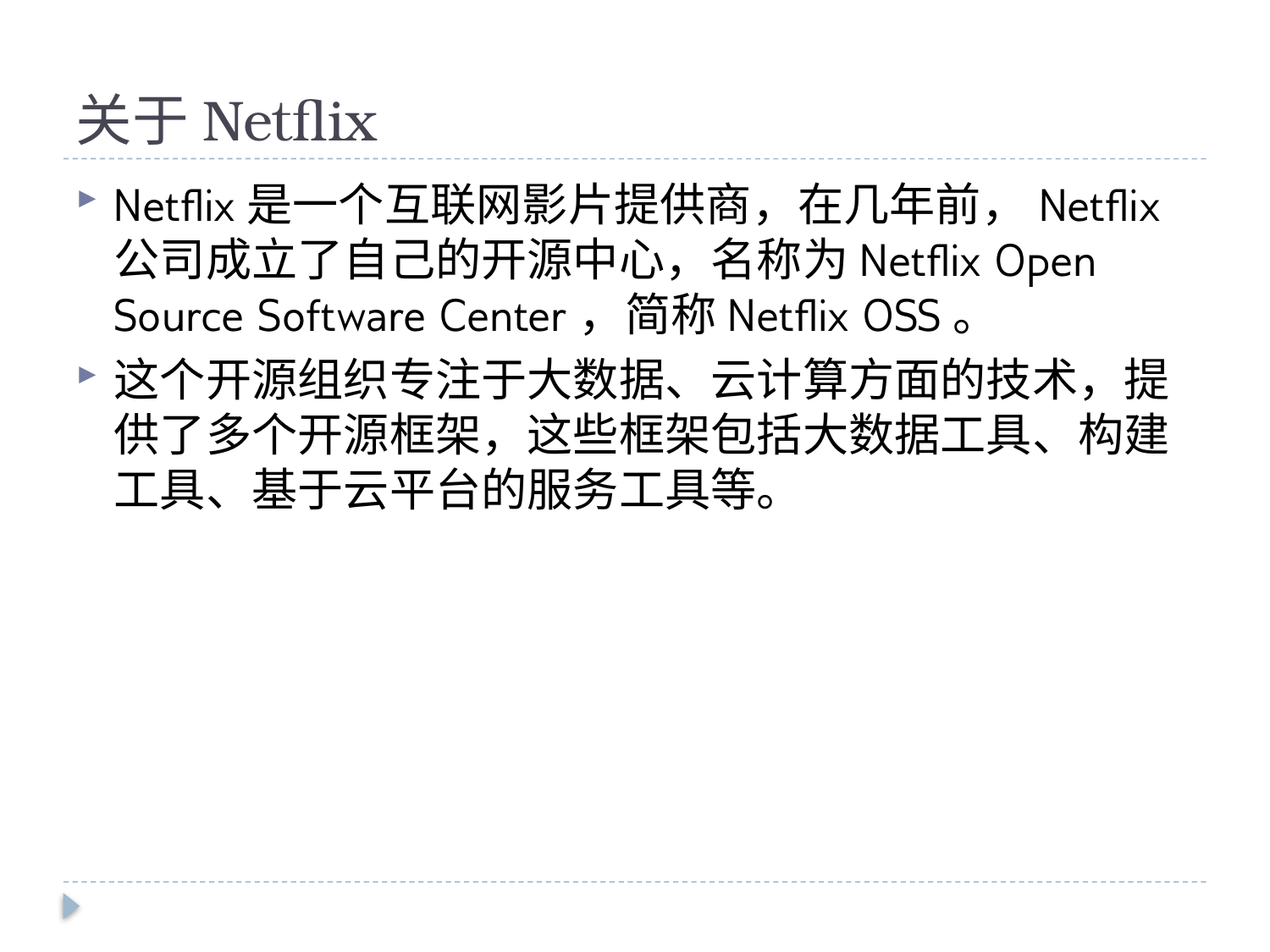

# 关于Netflix
Netflix是一个互联网影片提供商，在几年前，Netflix公司成立了自己的开源中心，名称为Netflix Open Source Software Center，简称Netflix OSS。
这个开源组织专注于大数据、云计算方面的技术，提供了多个开源框架，这些框架包括大数据工具、构建工具、基于云平台的服务工具等。